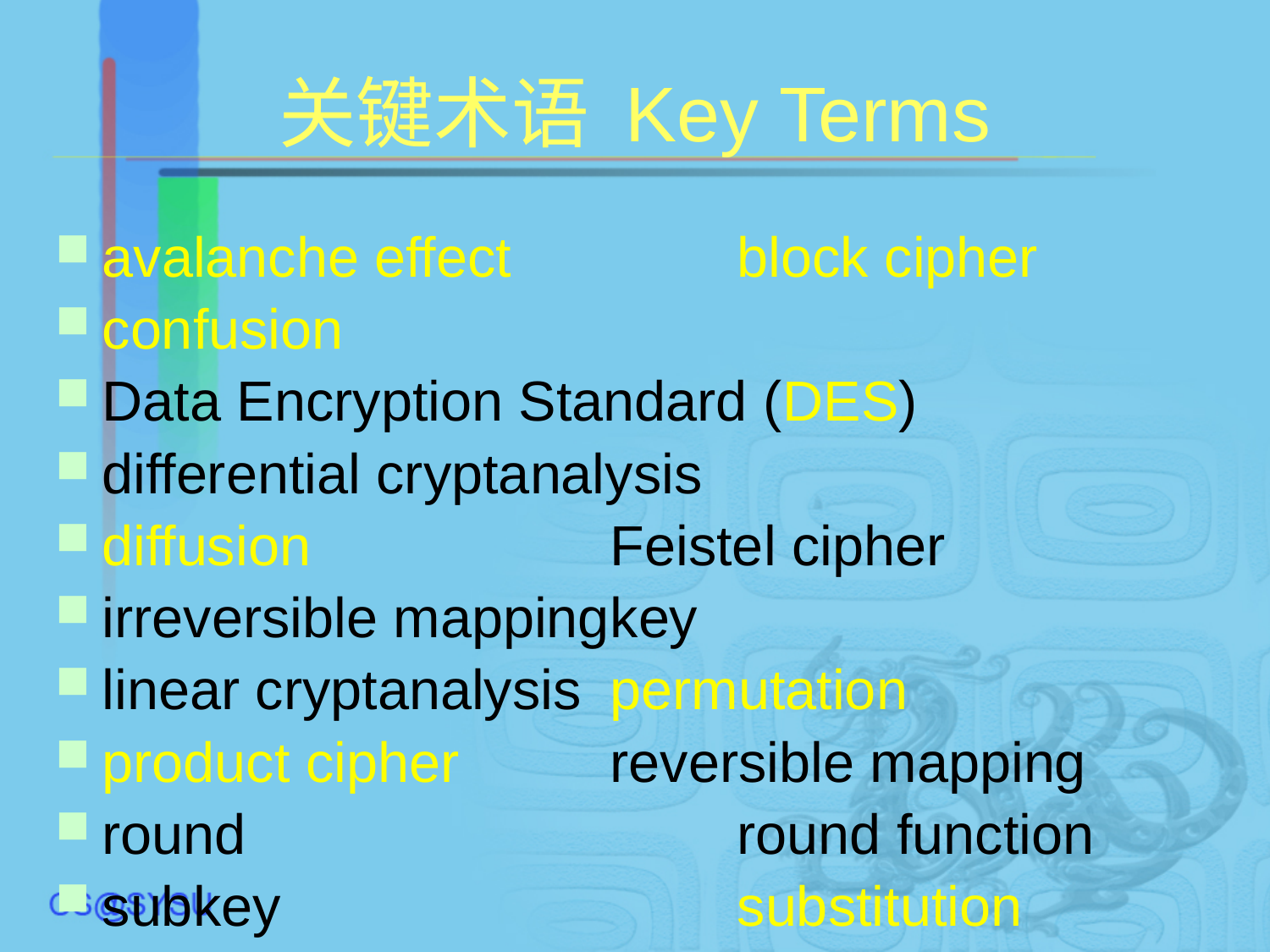

# 关键术语 Key Terms
avalanche effect		block cipher
confusion
Data Encryption Standard (DES)
differential cryptanalysis
diffusion			Feistel cipher
irreversible mapping	key
linear cryptanalysis	permutation
product cipher		reversible mapping
round				round function
subkey				substitution